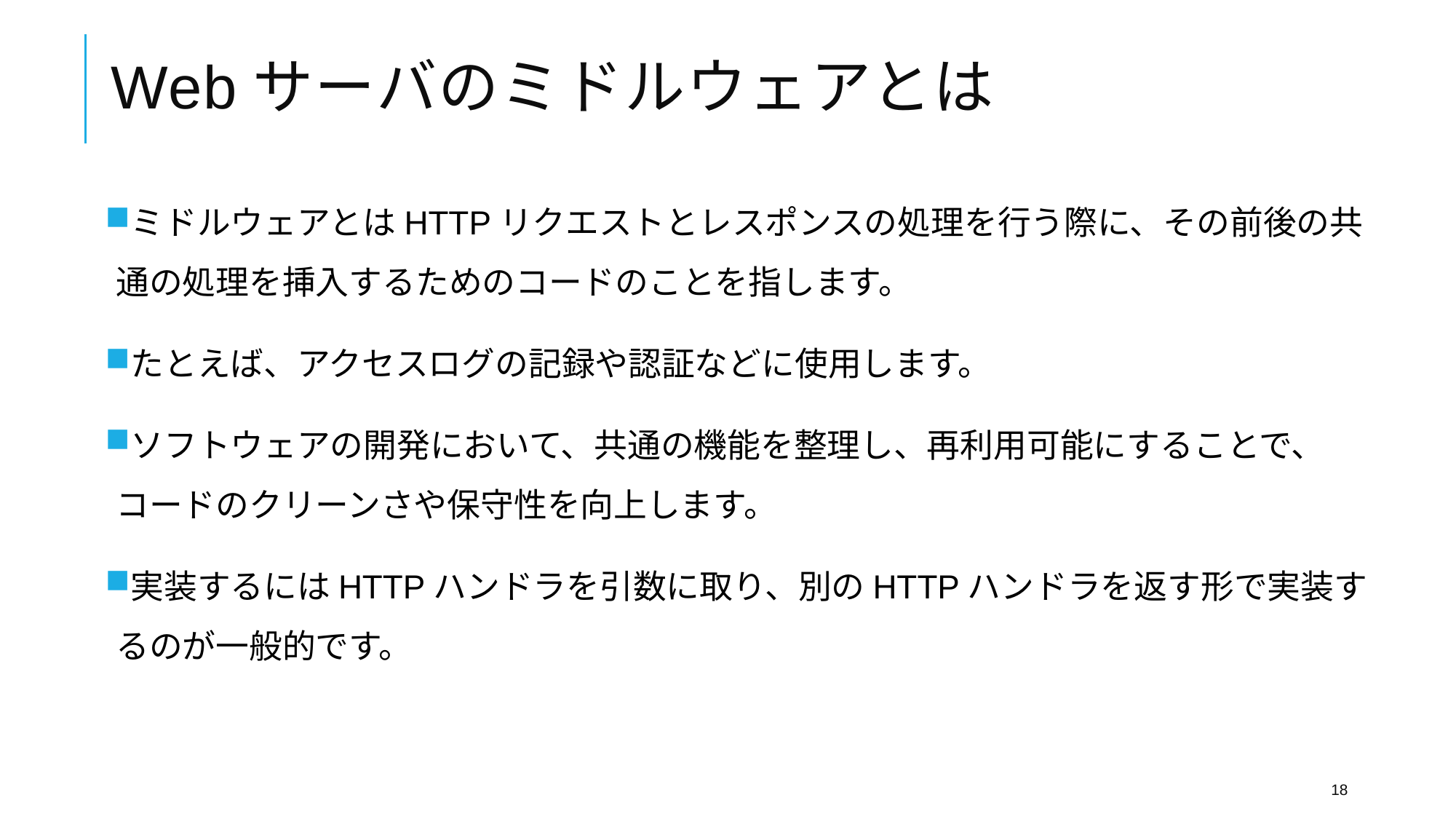

# Webサーバのミドルウェアとは
ミドルウェアとはHTTPリクエストとレスポンスの処理を行う際に、その前後の共通の処理を挿入するためのコードのことを指します。
たとえば、アクセスログの記録や認証などに使用します。
ソフトウェアの開発において、共通の機能を整理し、再利用可能にすることで、コードのクリーンさや保守性を向上します。
実装するにはHTTPハンドラを引数に取り、別のHTTPハンドラを返す形で実装するのが一般的です。
18